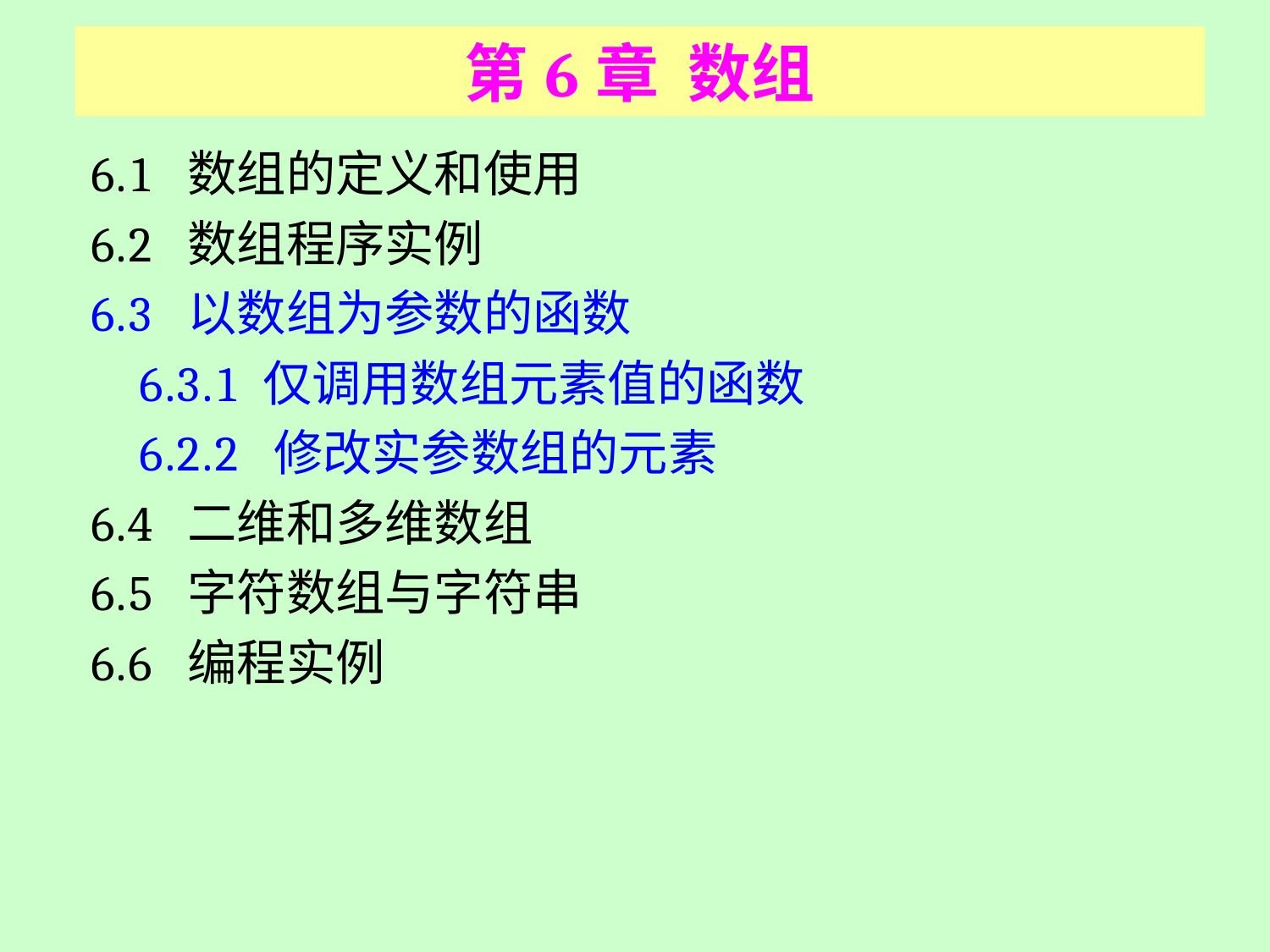

# 第6章  数组
6.1  数组的定义和使用
6.2  数组程序实例
6.3  以数组为参数的函数
	6.3.1 仅调用数组元素值的函数
	6.2.2  修改实参数组的元素
6.4  二维和多维数组
6.5  字符数组与字符串
6.6  编程实例
47